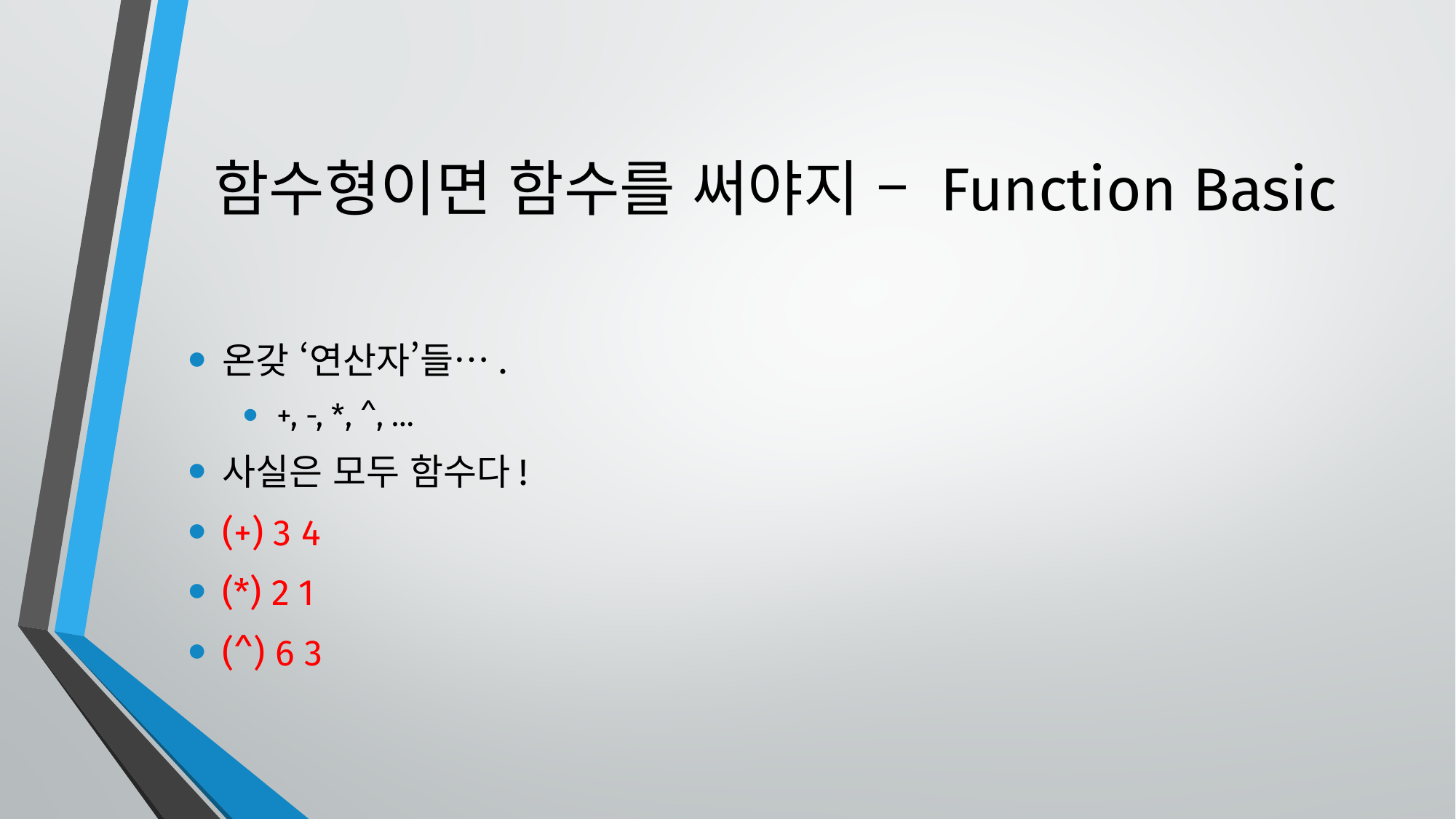

# 함수형이면 함수를 써야지 – Function Basic
온갖 ‘연산자’들….
+, -, *, ^, …
사실은 모두 함수다!
(+) 3 4
(*) 2 1
(^) 6 3